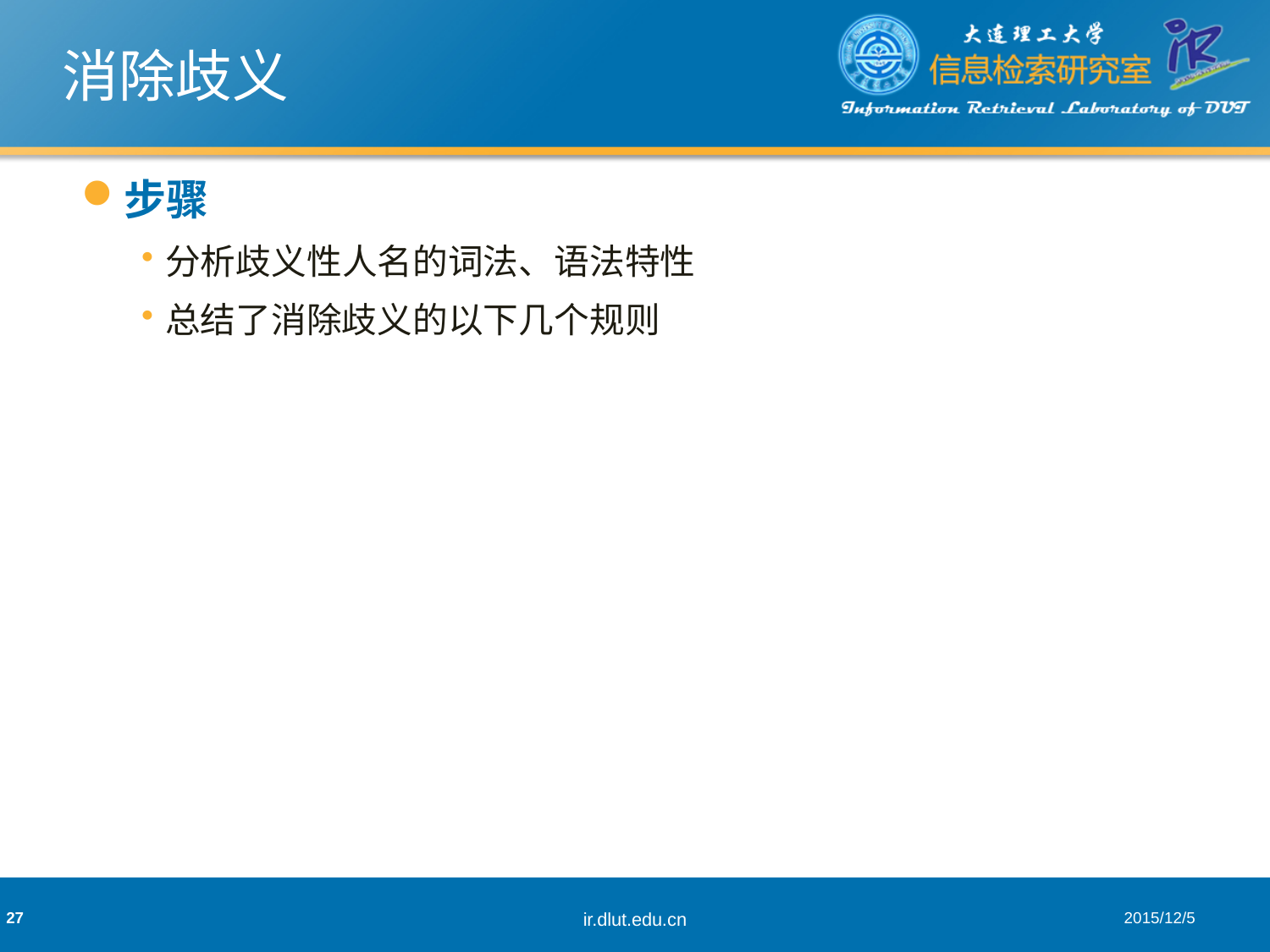

# 消除歧义
步骤
分析歧义性人名的词法、语法特性
总结了消除歧义的以下几个规则